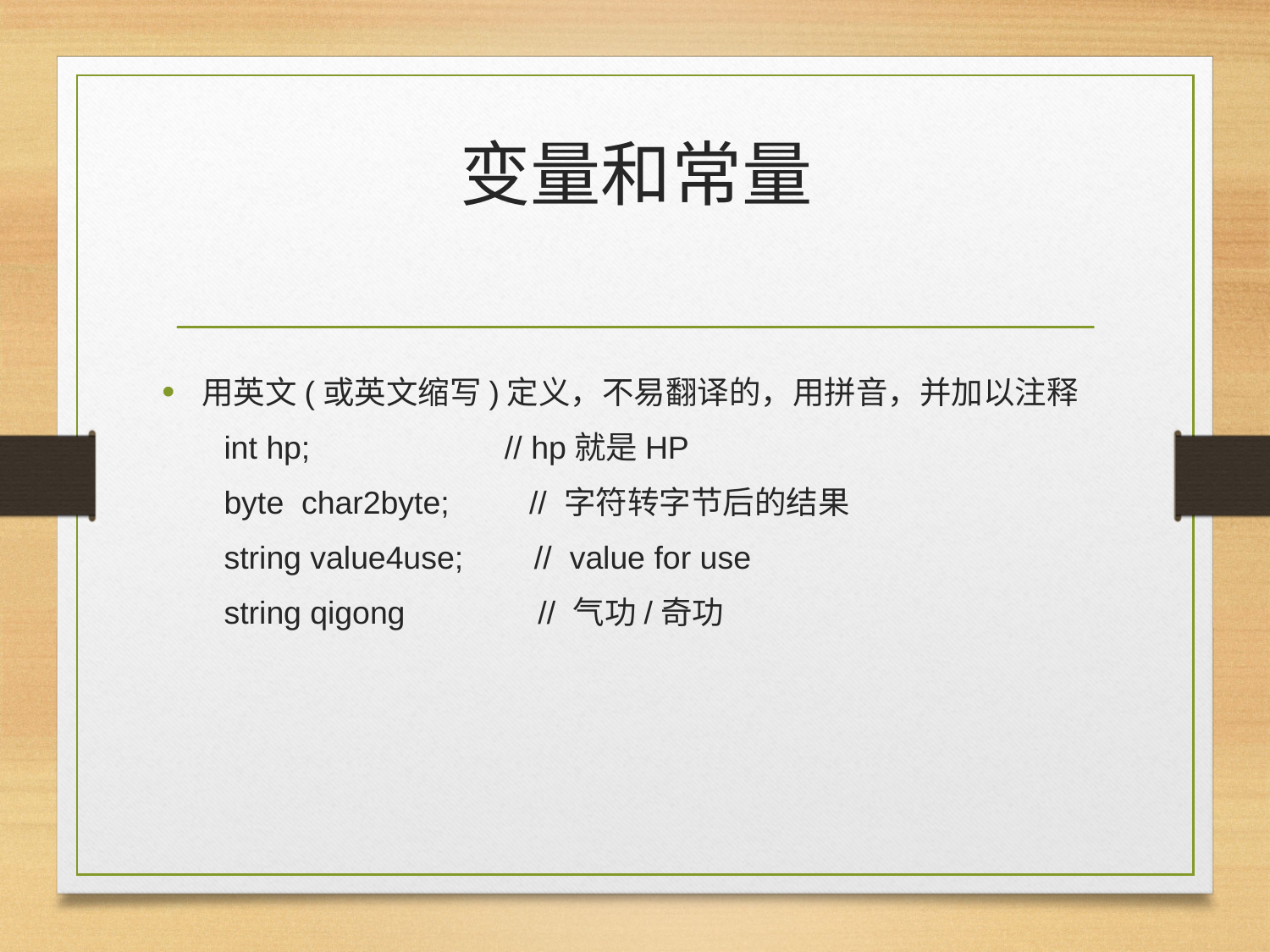

# 变量和常量
用英文(或英文缩写)定义，不易翻译的，用拼音，并加以注释
       int hp; 	          // hp就是HP
       byte  char2byte;         // 字符转字节后的结果
       string value4use;        //  value for use
       string qigong               // 气功/奇功